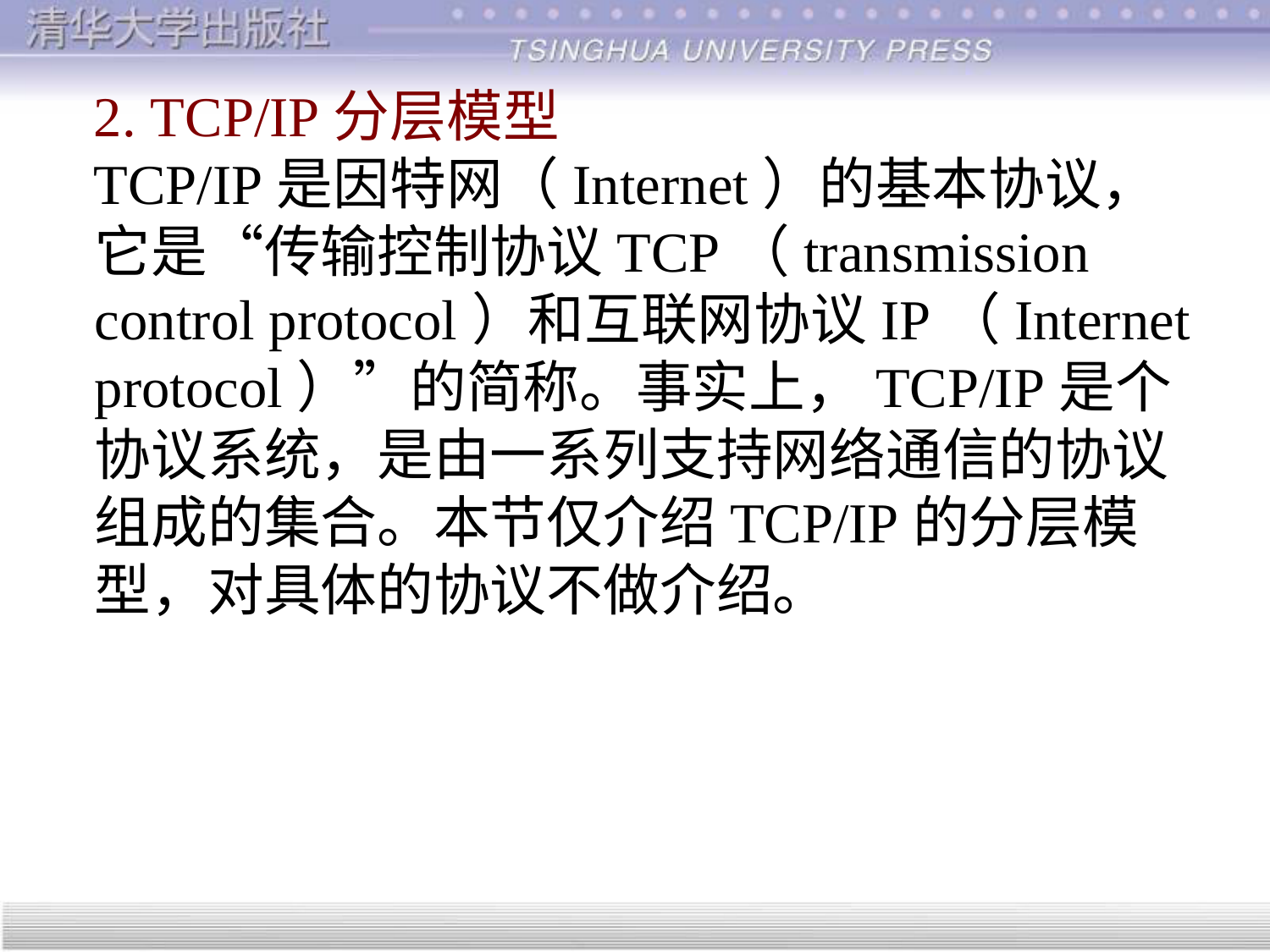

2. TCP/IP分层模型
TCP/IP是因特网（Internet）的基本协议，它是“传输控制协议TCP（transmission control protocol）和互联网协议IP（Internet protocol）”的简称。事实上，TCP/IP是个协议系统，是由一系列支持网络通信的协议组成的集合。本节仅介绍TCP/IP的分层模型，对具体的协议不做介绍。